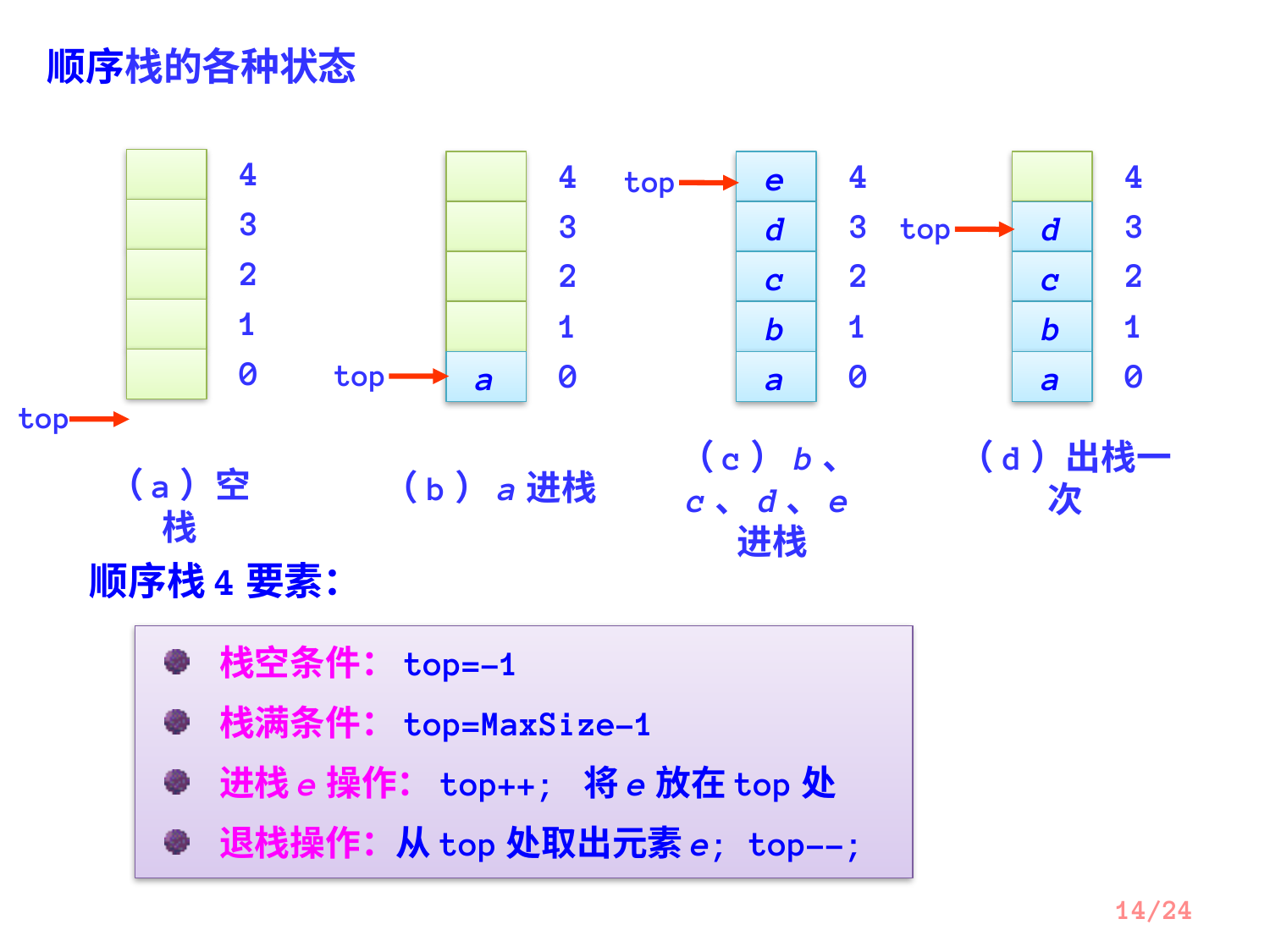

顺序栈的各种状态
4
4
4
4

e

top

3
3
3
3

top

d
d

2
2
2
2

c
c
1
1
1
1

b
b
0
0
0
0
top

a
a
a

top

（c）b、c、d、e进栈
（d）出栈一次
（a）空栈
（b）a进栈
顺序栈4要素：
  栈空条件：top=-1
  栈满条件：top=MaxSize-1
  进栈e操作：top++; 将e放在top处
  退栈操作：从top处取出元素e; top--;
14/24